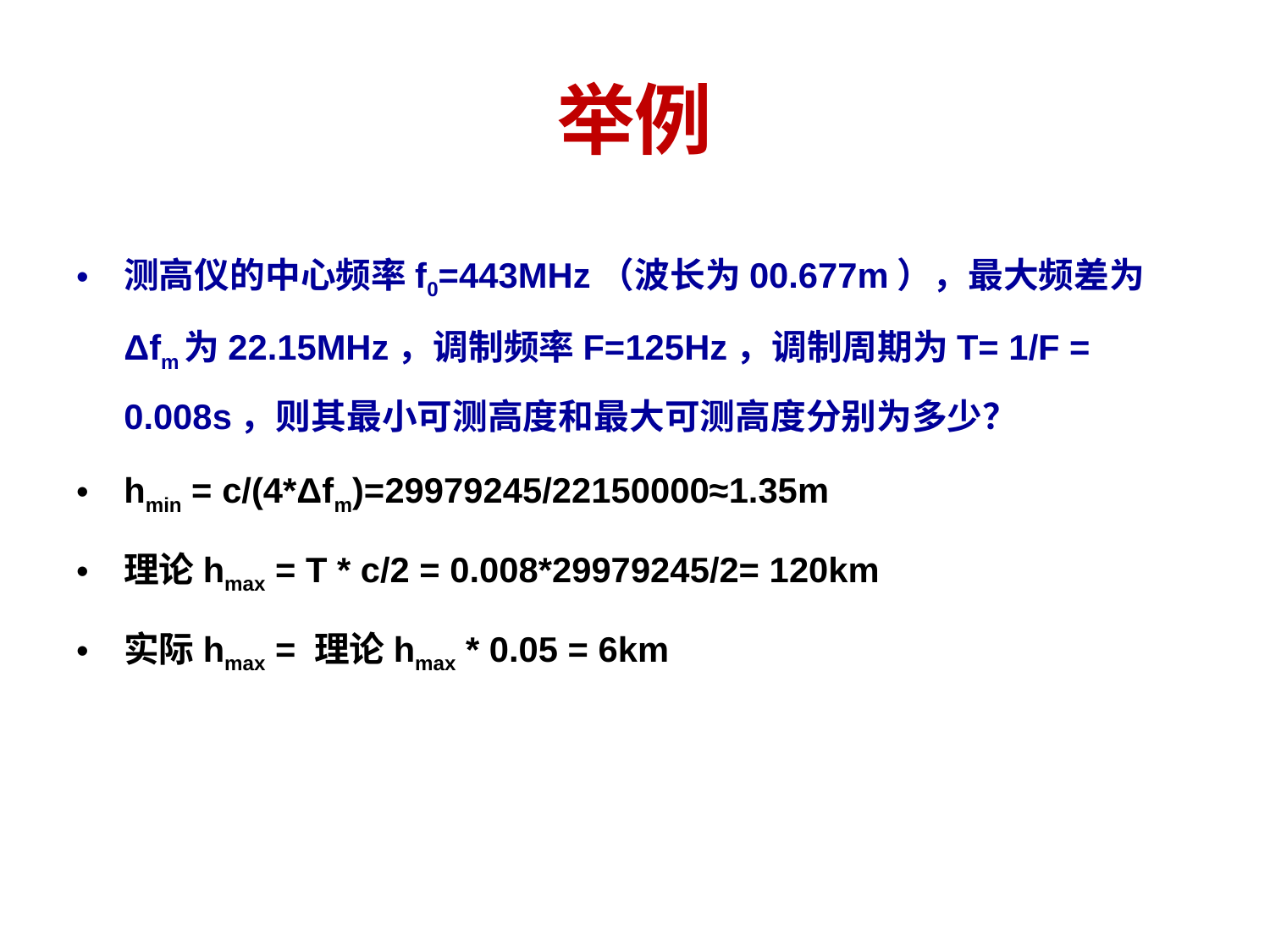

# 举例
测高仪的中心频率f0=443MHz（波长为00.677m），最大频差为Δfm为22.15MHz，调制频率F=125Hz，调制周期为T= 1/F = 0.008s，则其最小可测高度和最大可测高度分别为多少？
hmin = c/(4*Δfm)=29979245/22150000≈1.35m
理论hmax = T * c/2 = 0.008*29979245/2= 120km
实际hmax = 理论hmax * 0.05 = 6km